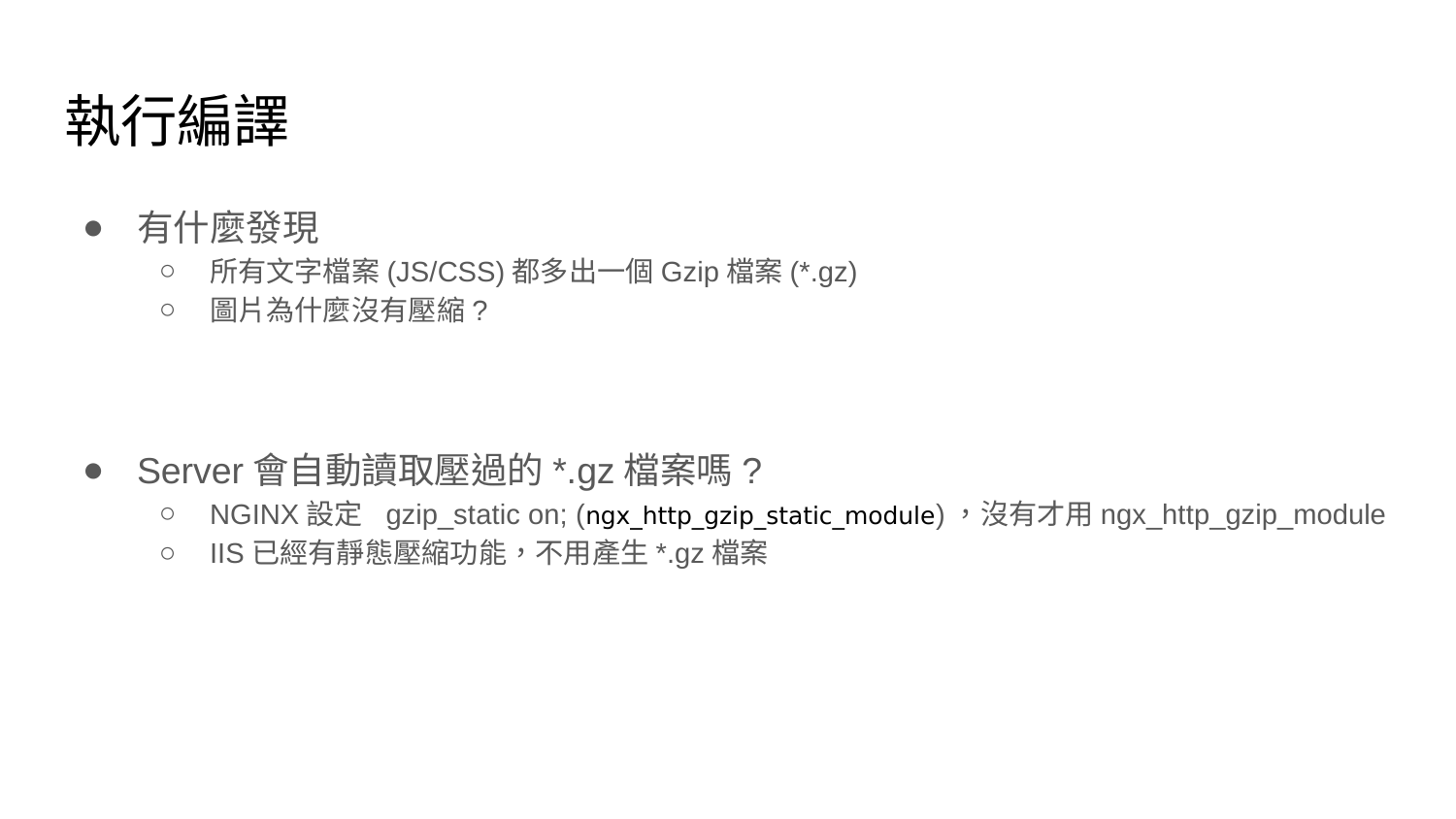

# 執行編譯
有什麼發現
所有文字檔案(JS/CSS)都多出一個Gzip檔案(*.gz)
圖片為什麼沒有壓縮?

Server會自動讀取壓過的*.gz檔案嗎?
NGINX設定  gzip_static on; (ngx_http_gzip_static_module)，沒有才用ngx_http_gzip_module
IIS已經有靜態壓縮功能，不用產生*.gz檔案